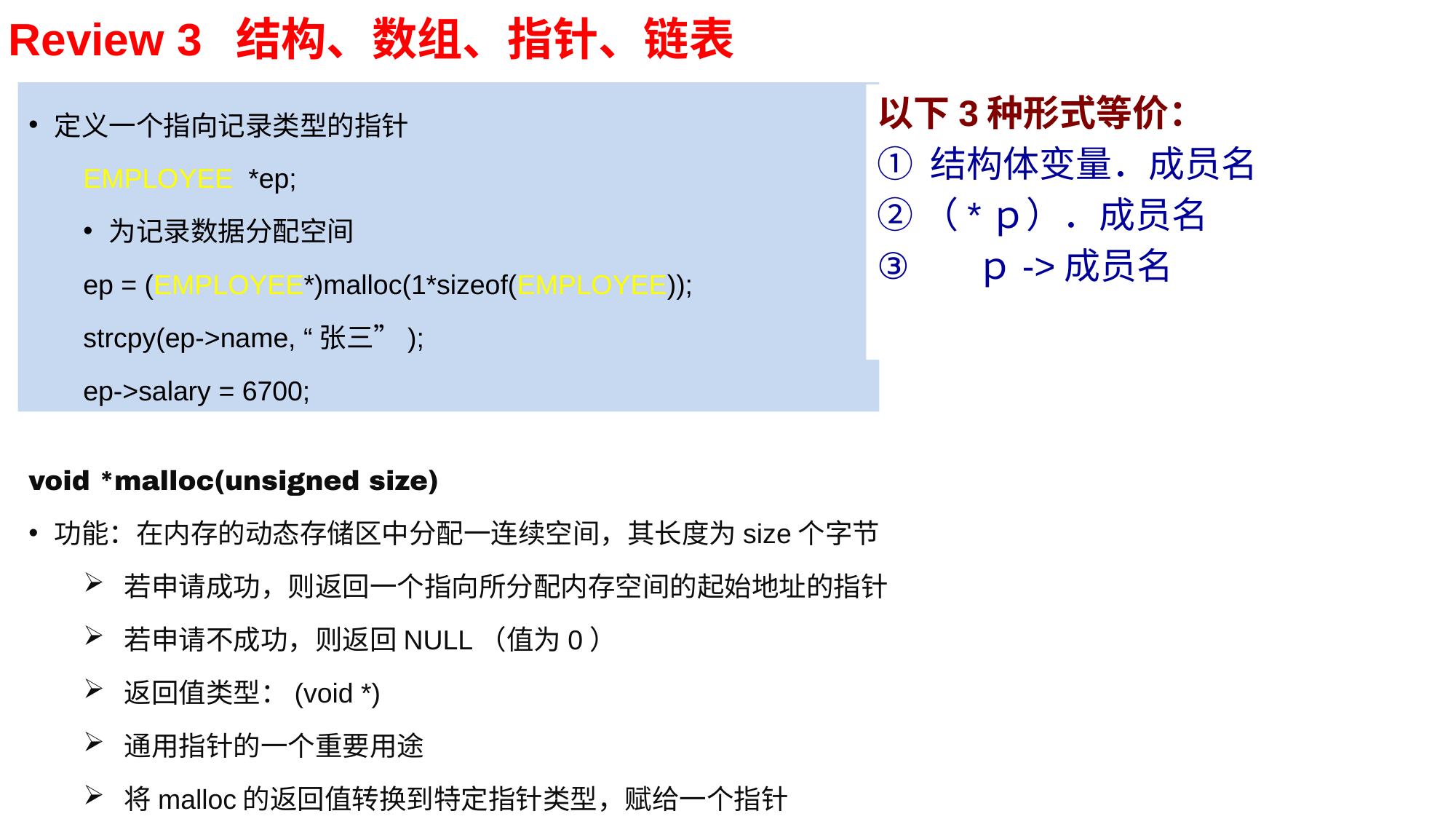

Review 3  结构、数组、指针、链表
定义一个指向记录类型的指针
EMPLOYEE  *ep;
为记录数据分配空间
ep = (EMPLOYEE*)malloc(1*sizeof(EMPLOYEE));
strcpy(ep->name, “张三”);
ep->salary = 6700;
以下3种形式等价：
① 结构体变量．成员名
②（*ｐ）．成员名
ｐ->成员名
其中->也 称为指向运算符。
void *malloc(unsigned size)
功能：在内存的动态存储区中分配一连续空间，其长度为size个字节
若申请成功，则返回一个指向所分配内存空间的起始地址的指针
若申请不成功，则返回NULL（值为0）
返回值类型：(void *)
通用指针的一个重要用途
将malloc的返回值转换到特定指针类型，赋给一个指针